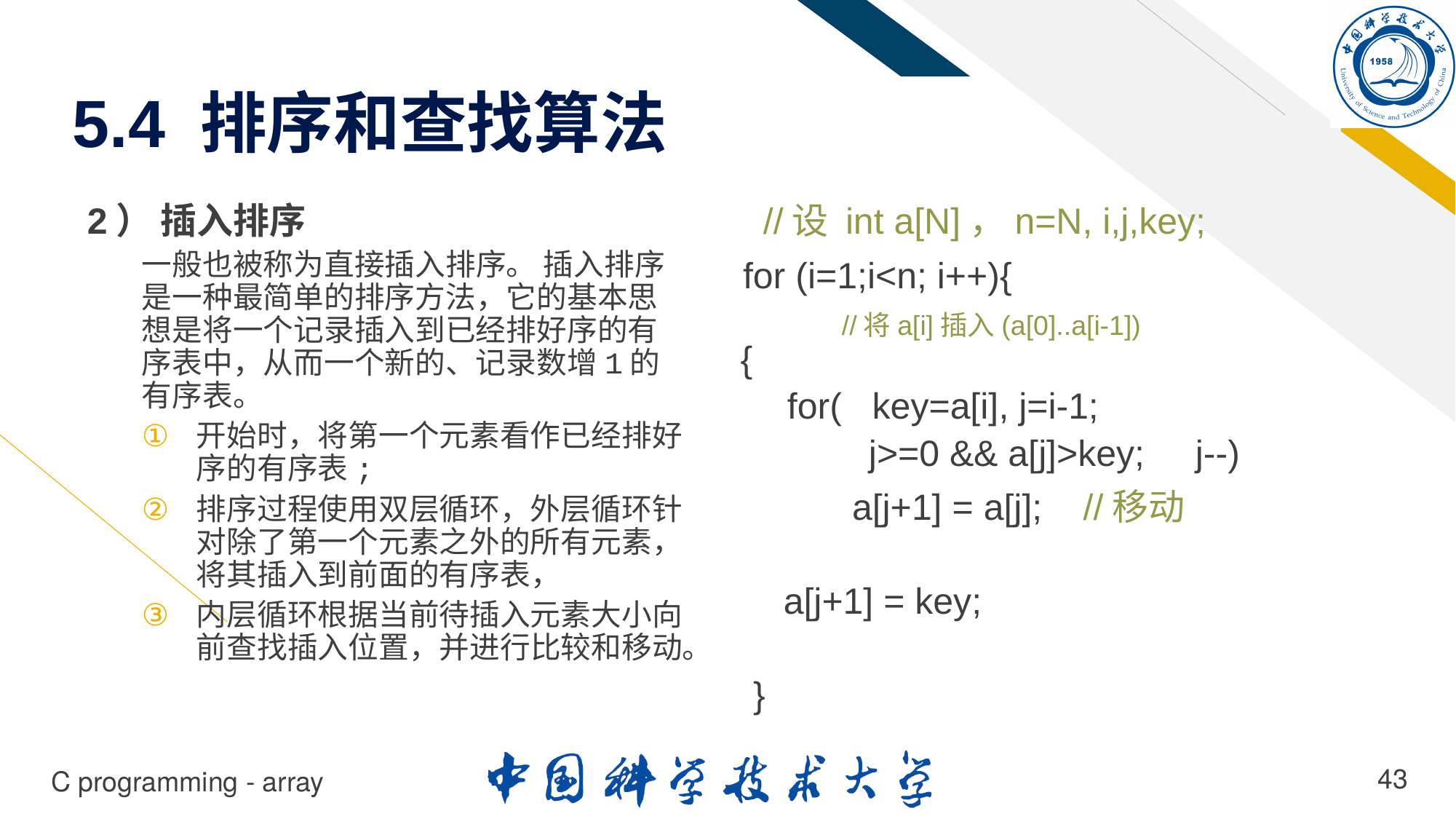

# 5.4 排序和查找算法
   //设 int a[N]，n=N, i,j,key;
 for (i=1;i<n; i++){
	//将a[i]插入(a[0]..a[i-1])
 {
for(   key=a[i], j=i-1;
        j>=0 && a[j]>key;     j--)
	 a[j+1] = a[j];    //移动
     a[j+1] = key;
  }
2） 插入排序
一般也被称为直接插入排序。 插入排序是一种最简单的排序方法，它的基本思想是将一个记录插入到已经排好序的有序表中，从而一个新的、记录数增1的有序表。
开始时，将第一个元素看作已经排好序的有序表;
排序过程使用双层循环，外层循环针对除了第一个元素之外的所有元素，将其插入到前面的有序表，
内层循环根据当前待插入元素大小向前查找插入位置，并进行比较和移动。

C programming - array
43